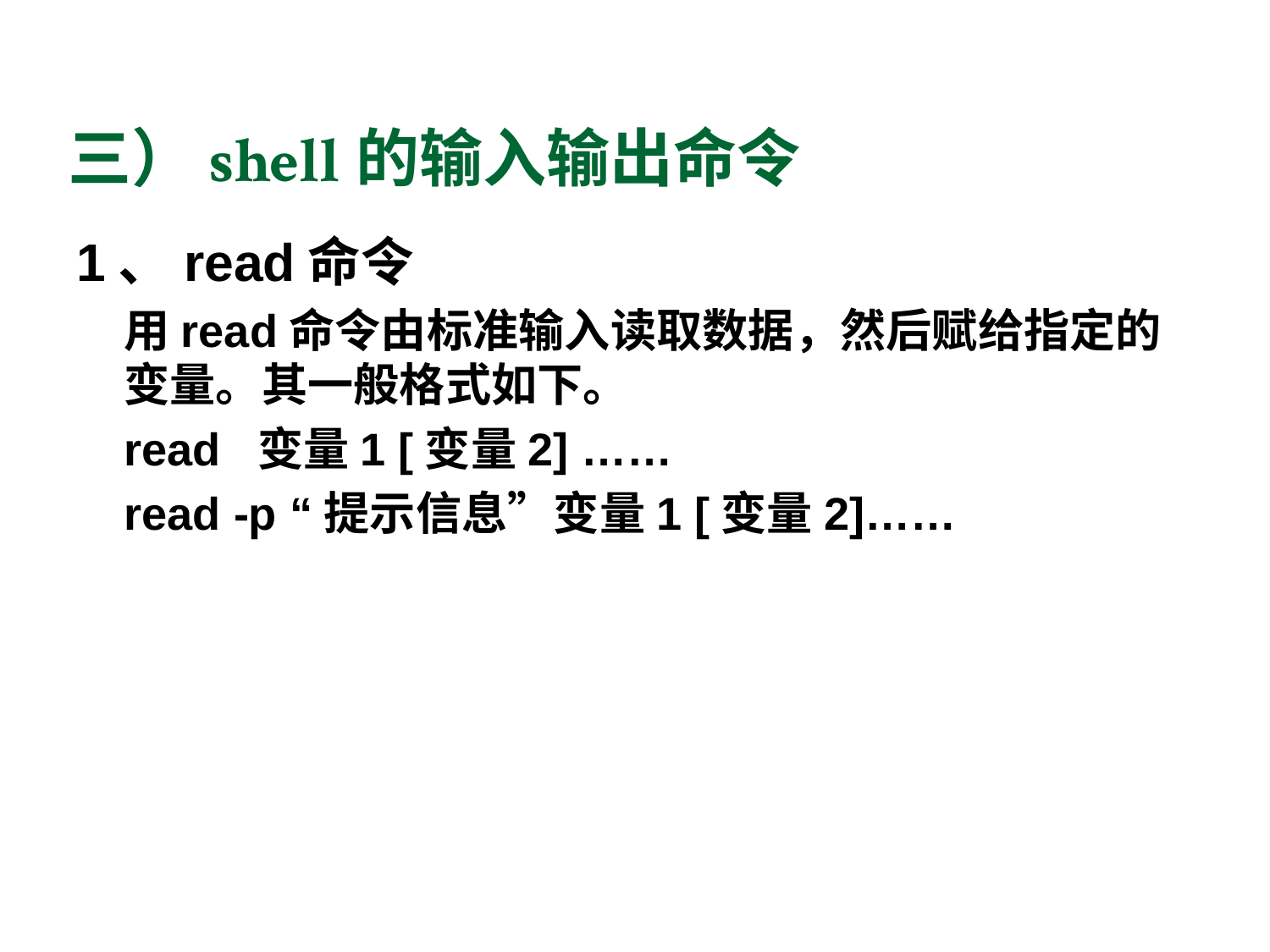

# 三）shell的输入输出命令
1、read命令
用read命令由标准输入读取数据，然后赋给指定的变量。其一般格式如下。
read  变量1 [变量2] ……
read -p “提示信息”变量1 [变量2]……